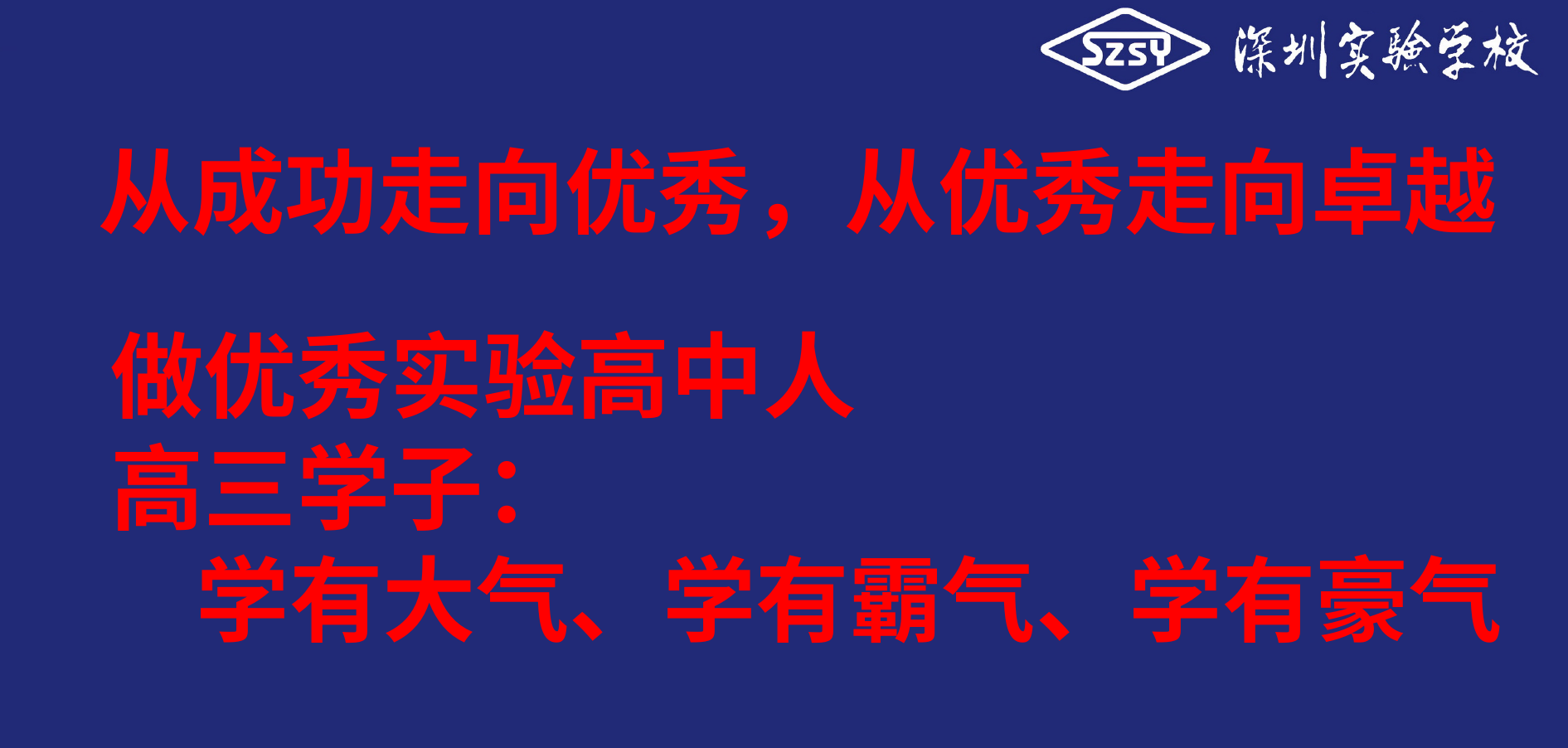

# 从成功走向优秀，从优秀走向卓越
做优秀实验高中人
高三学子：
   学有大气、学有霸气、学有豪气